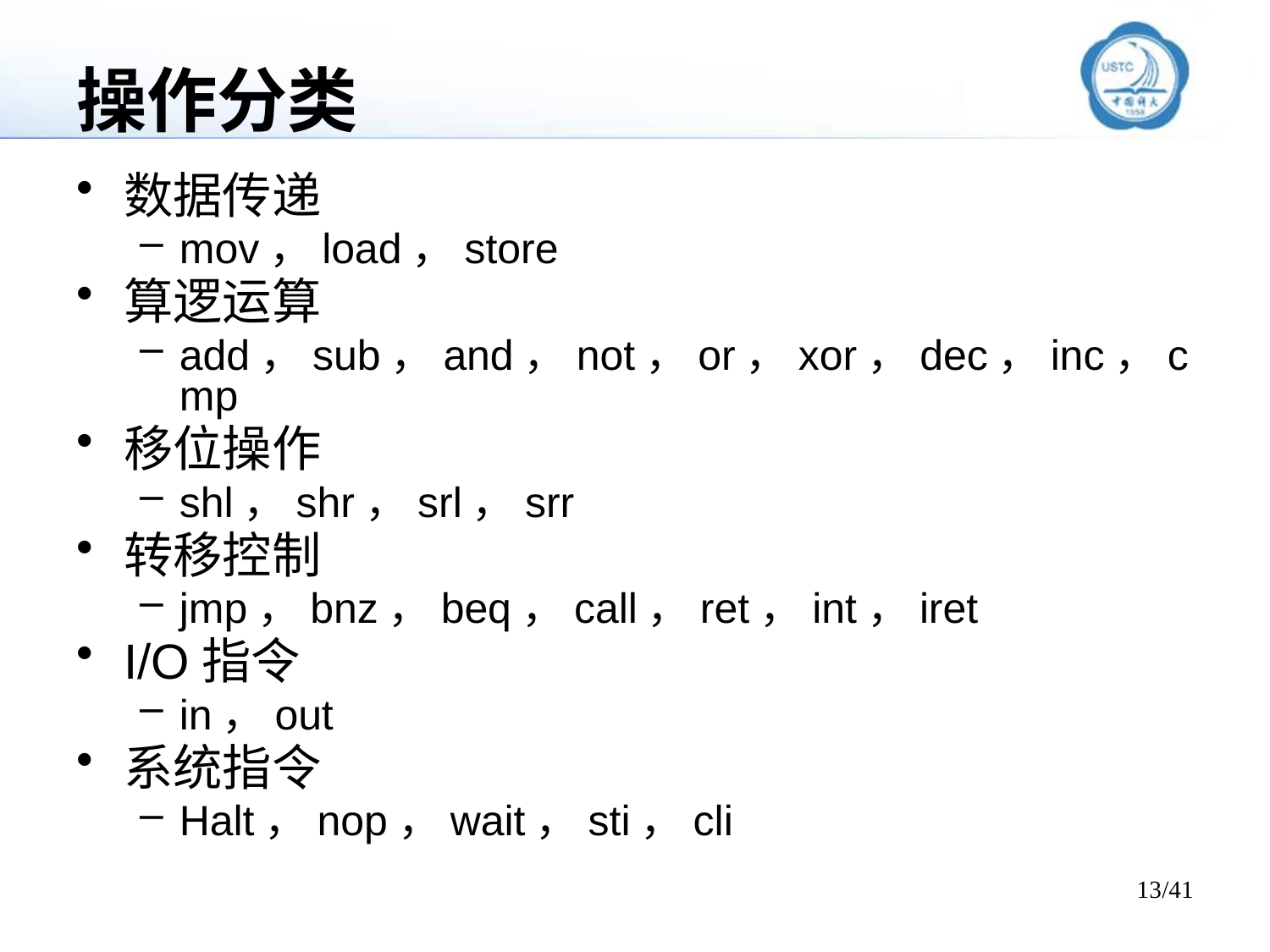

# 操作分类
数据传递
mov，load，store
算逻运算
add，sub，and，not，or，xor，dec，inc，cmp
移位操作
shl，shr，srl，srr
转移控制
jmp，bnz，beq，call，ret，int，iret
I/O指令
in，out
系统指令
Halt，nop，wait，sti，cli
13/41